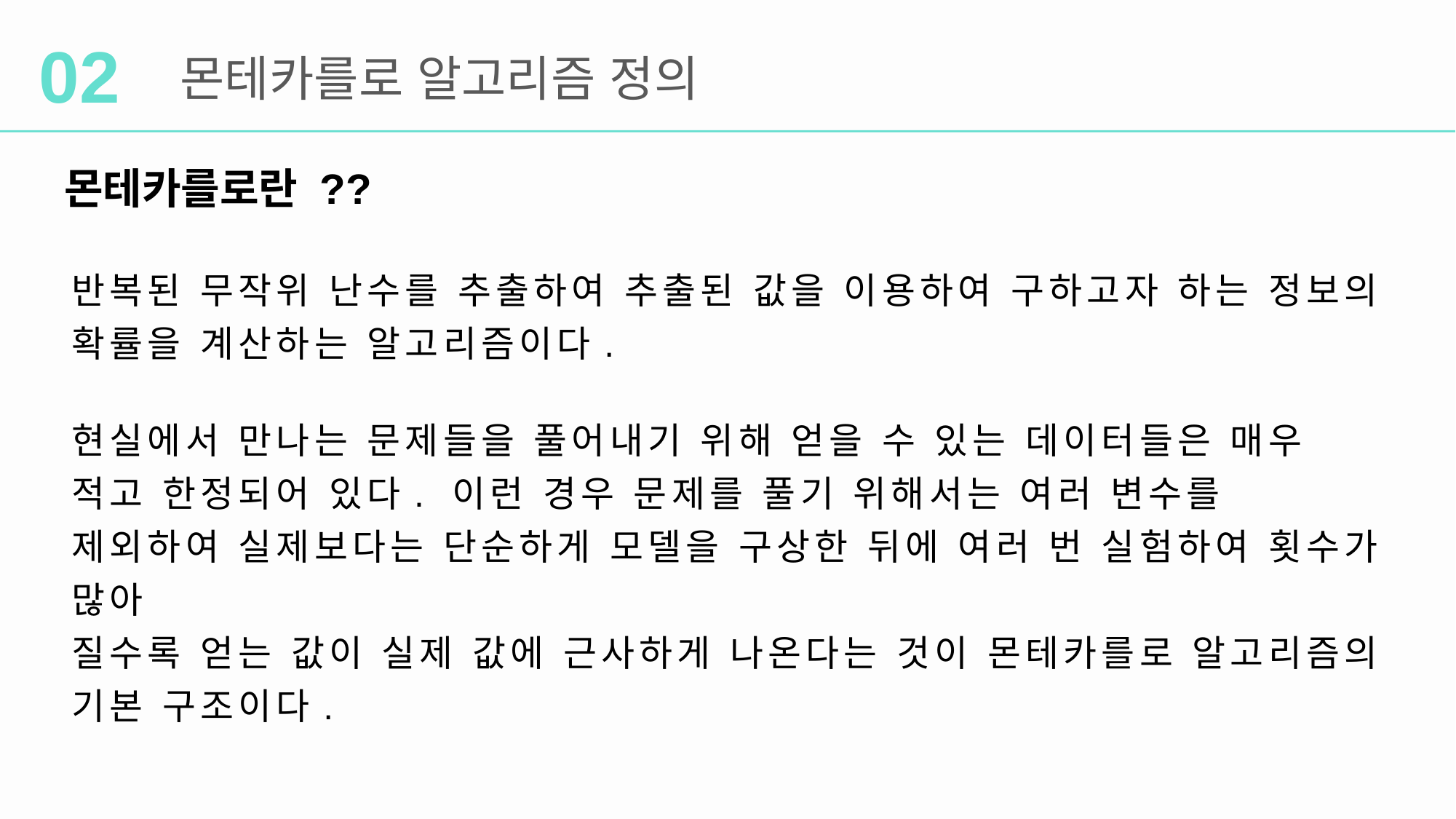

02
몬테카를로 알고리즘 정의

몬테카를로란 ??
반복된 무작위 난수를 추출하여 추출된 값을 이용하여 구하고자 하는 정보의 확률을 계산하는 알고리즘이다.

현실에서 만나는 문제들을 풀어내기 위해 얻을 수 있는 데이터들은 매우 적고 한정되어 있다. 이런 경우 문제를 풀기 위해서는 여러 변수를 제외하여 실제보다는 단순하게 모델을 구상한 뒤에 여러 번 실험하여 횟수가 많아
질수록 얻는 값이 실제 값에 근사하게 나온다는 것이 몬테카를로 알고리즘의 기본 구조이다.